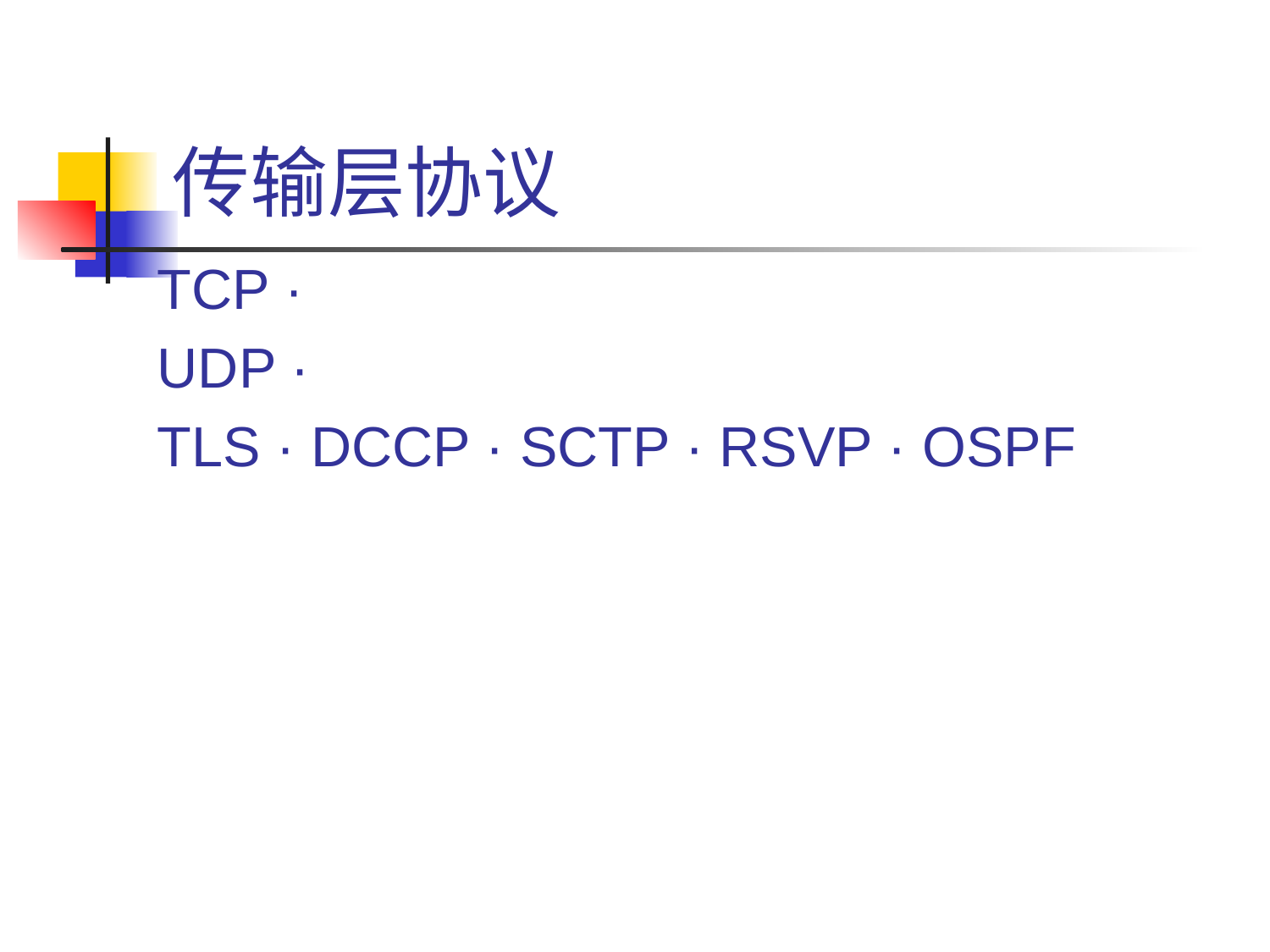

# 传输层协议
TCP ·
UDP ·
TLS · DCCP · SCTP · RSVP · OSPF